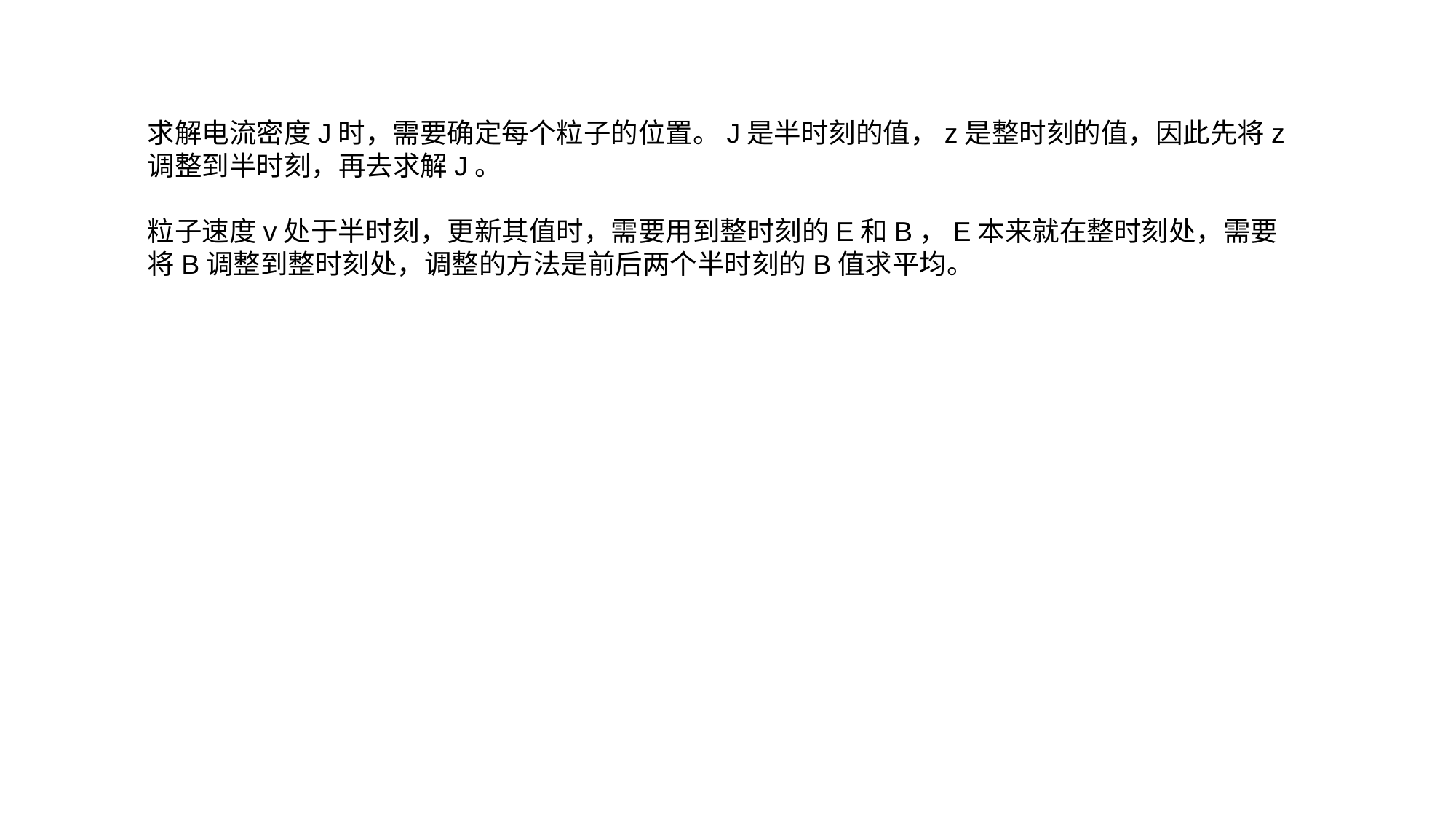

求解电流密度J时，需要确定每个粒子的位置。J是半时刻的值，z是整时刻的值，因此先将z调整到半时刻，再去求解J。

粒子速度v处于半时刻，更新其值时，需要用到整时刻的E和B，E本来就在整时刻处，需要将B调整到整时刻处，调整的方法是前后两个半时刻的B值求平均。